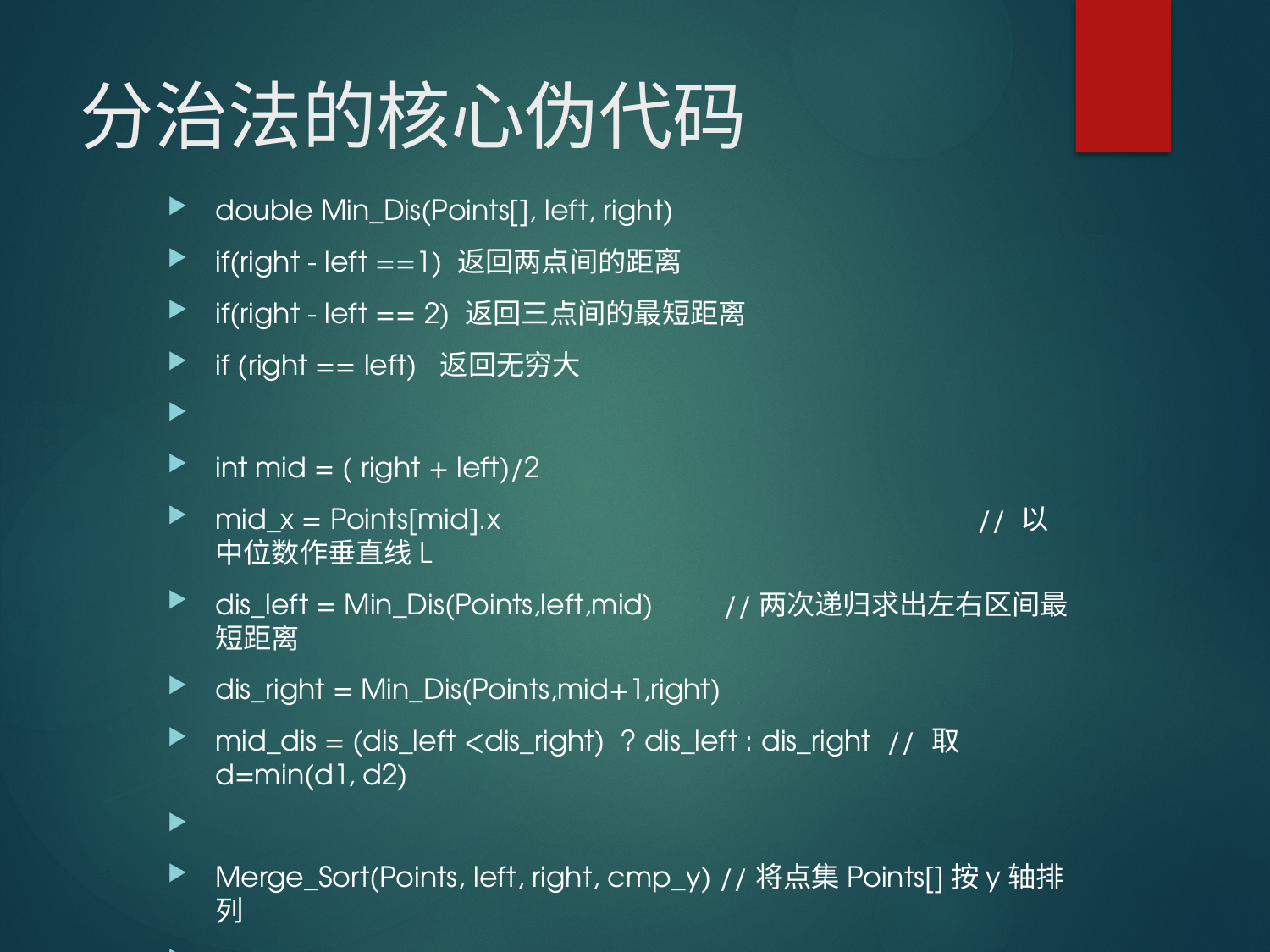

# 分治法的核心伪代码
double Min_Dis(Points[], left, right)
if(right - left ==1) 返回两点间的距离
if(right - left == 2) 返回三点间的最短距离
if (right == left)  返回无穷大

int mid = ( right + left)/2
mid_x = Points[mid].x				// 以中位数作垂直线L
dis_left = Min_Dis(Points,left,mid)	//两次递归求出左右区间最短距离
dis_right = Min_Dis(Points,mid+1,right)
mid_dis = (dis_left <dis_right)  ? dis_left : dis_right  // 取d=min(d1, d2)

Merge_Sort(Points, left, right, cmp_y) //将点集Points[]按y轴排列